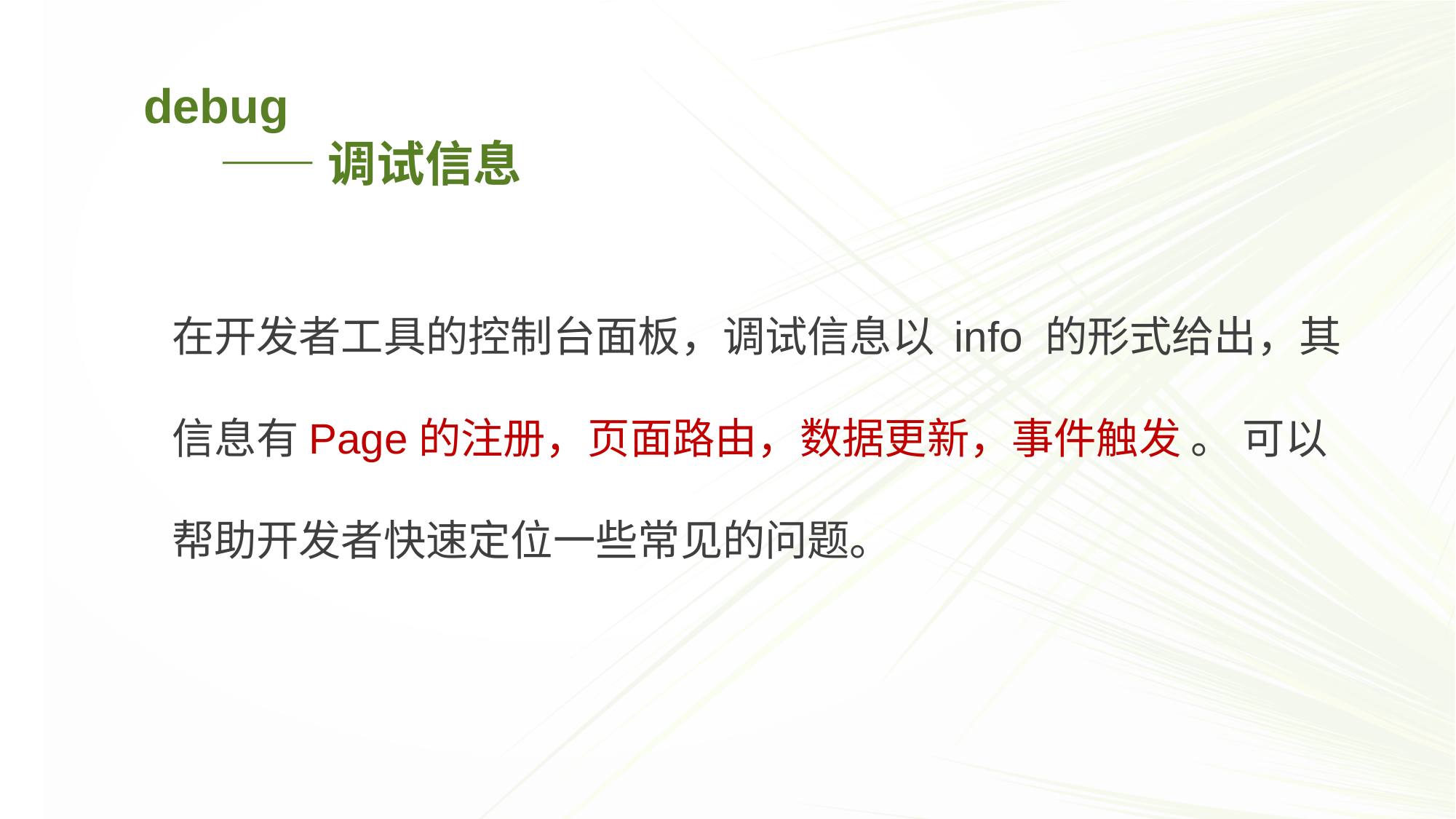

debug
        ——调试信息
在开发者工具的控制台面板，调试信息以 info 的形式给出，其信息有Page的注册，页面路由，数据更新，事件触发 。 可以帮助开发者快速定位一些常见的问题。